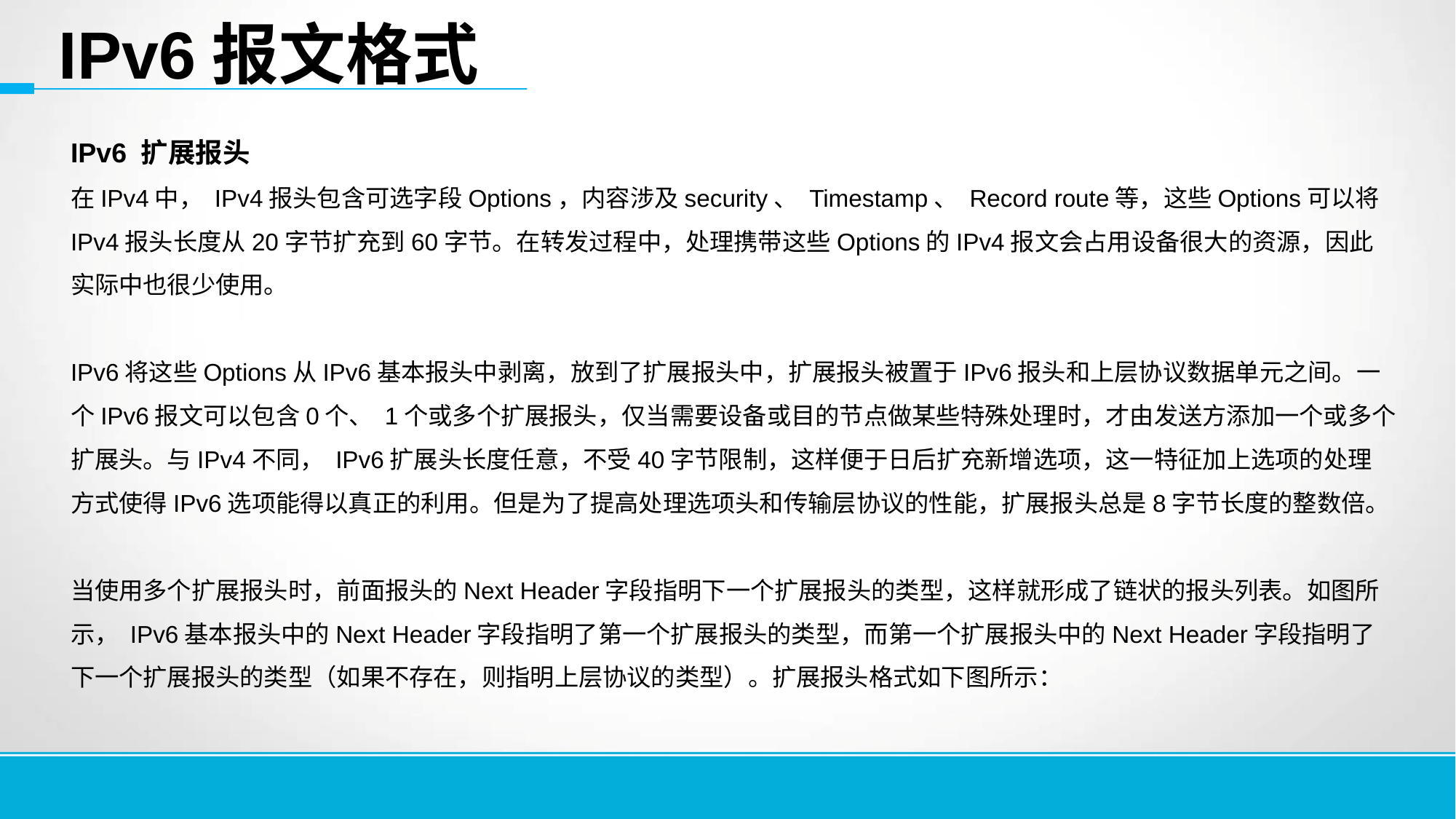

IPv6报文格式
IPv6 扩展报头
在IPv4中， IPv4报头包含可选字段Options，内容涉及security、 Timestamp、 Record route等，这些Options可以将IPv4报头长度从20字节扩充到60字节。在转发过程中，处理携带这些Options的IPv4报文会占用设备很大的资源，因此实际中也很少使用。

IPv6将这些Options从IPv6基本报头中剥离，放到了扩展报头中，扩展报头被置于IPv6报头和上层协议数据单元之间。一个IPv6报文可以包含0个、 1个或多个扩展报头，仅当需要设备或目的节点做某些特殊处理时，才由发送方添加一个或多个扩展头。与IPv4不同， IPv6扩展头长度任意，不受40字节限制，这样便于日后扩充新增选项，这一特征加上选项的处理方式使得IPv6选项能得以真正的利用。但是为了提高处理选项头和传输层协议的性能，扩展报头总是8字节长度的整数倍。

当使用多个扩展报头时，前面报头的Next Header字段指明下一个扩展报头的类型，这样就形成了链状的报头列表。如图所示， IPv6基本报头中的Next Header字段指明了第一个扩展报头的类型，而第一个扩展报头中的Next Header字段指明了下一个扩展报头的类型（如果不存在，则指明上层协议的类型）。扩展报头格式如下图所示：